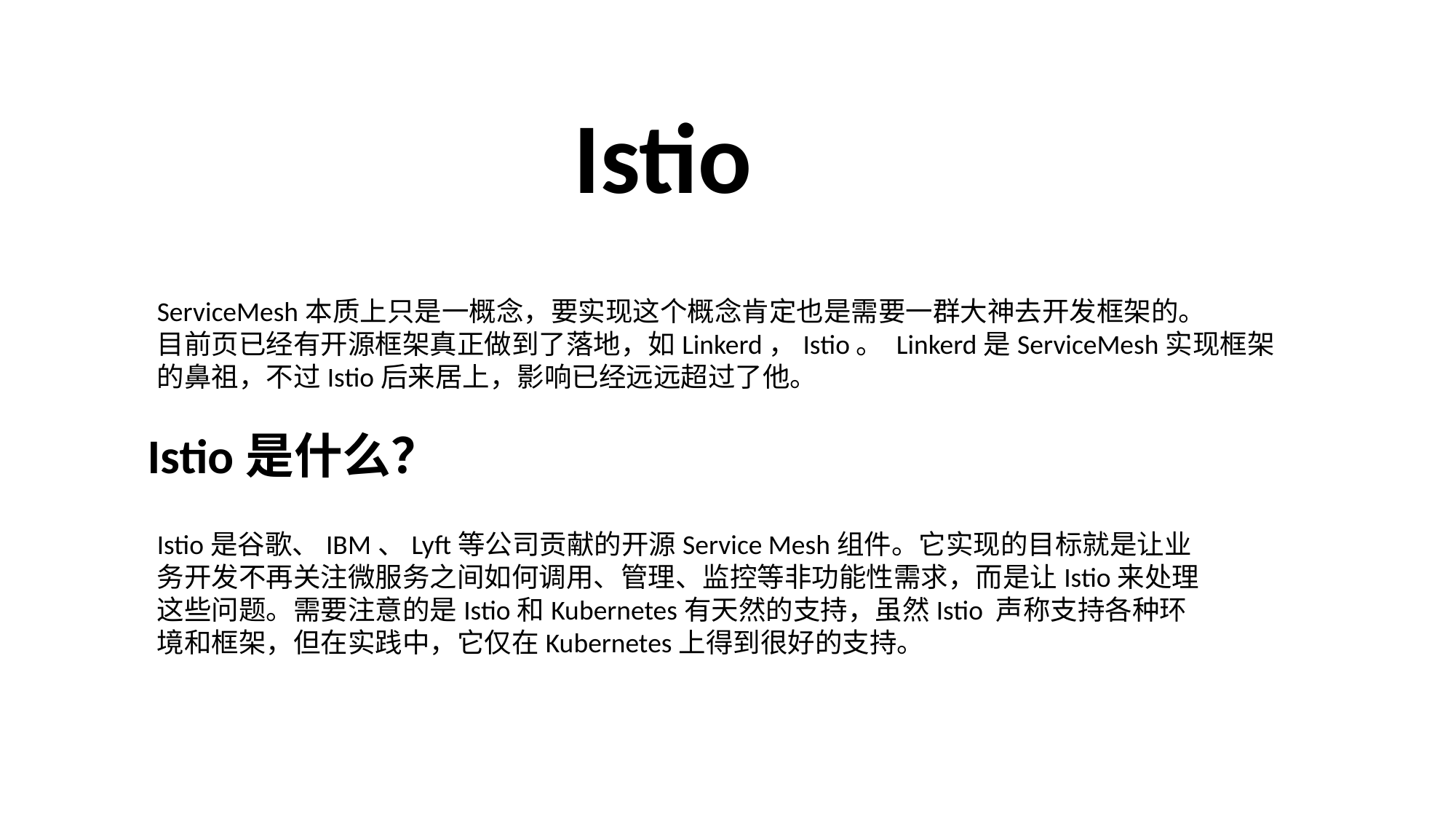

Istio
ServiceMesh本质上只是一概念，要实现这个概念肯定也是需要一群大神去开发框架的。
目前页已经有开源框架真正做到了落地，如Linkerd，Istio。 Linkerd是ServiceMesh实现框架的鼻祖，不过Istio后来居上，影响已经远远超过了他。
Istio是什么？
Istio是谷歌、IBM、Lyft等公司贡献的开源Service Mesh组件。它实现的目标就是让业务开发不再关注微服务之间如何调用、管理、监控等非功能性需求，而是让Istio来处理这些问题。需要注意的是Istio和Kubernetes有天然的支持，虽然Istio 声称支持各种环境和框架，但在实践中，它仅在Kubernetes上得到很好的支持。